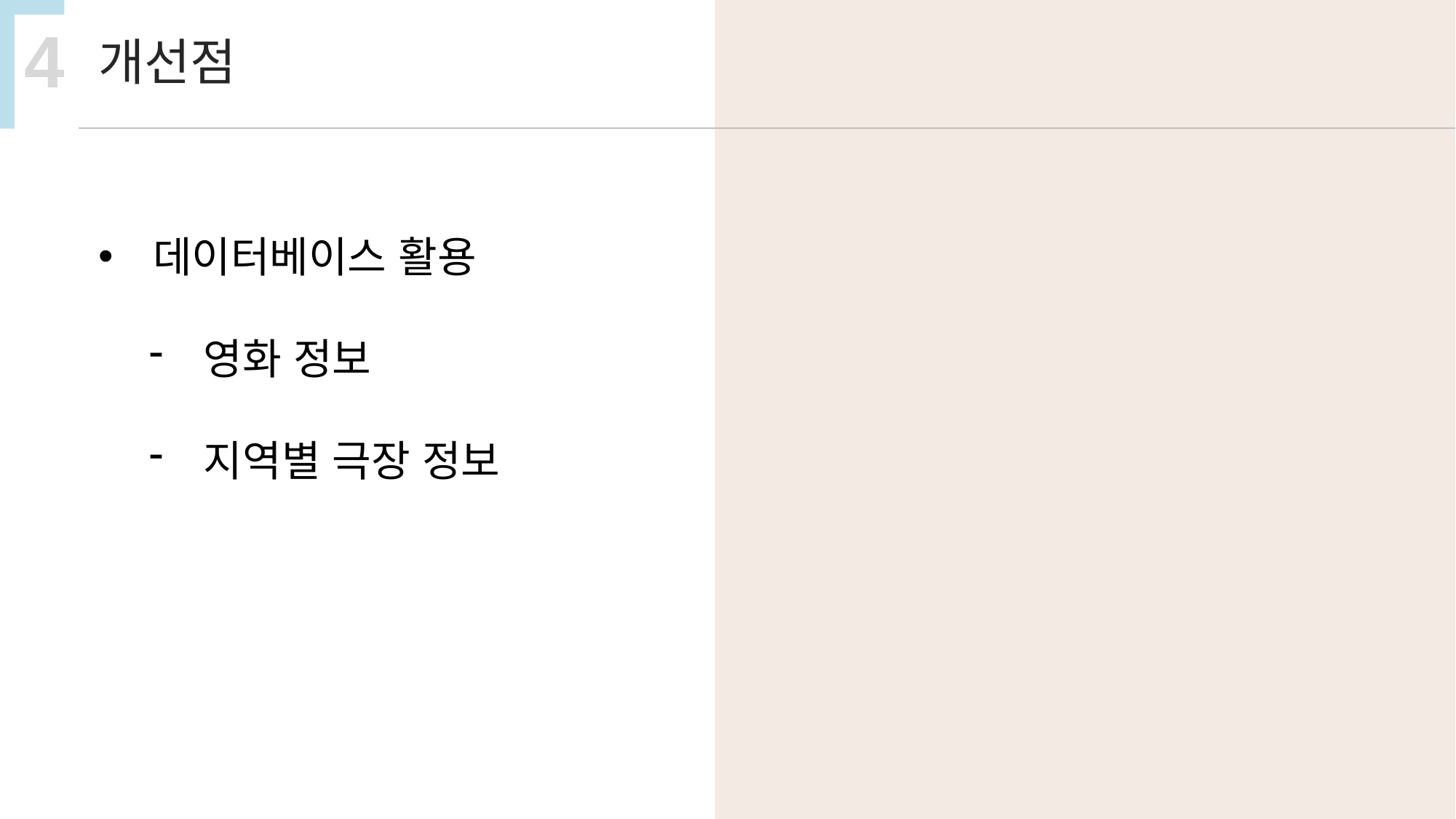

4
개선점

데이터베이스 활용
영화 정보

지역별 극장 정보